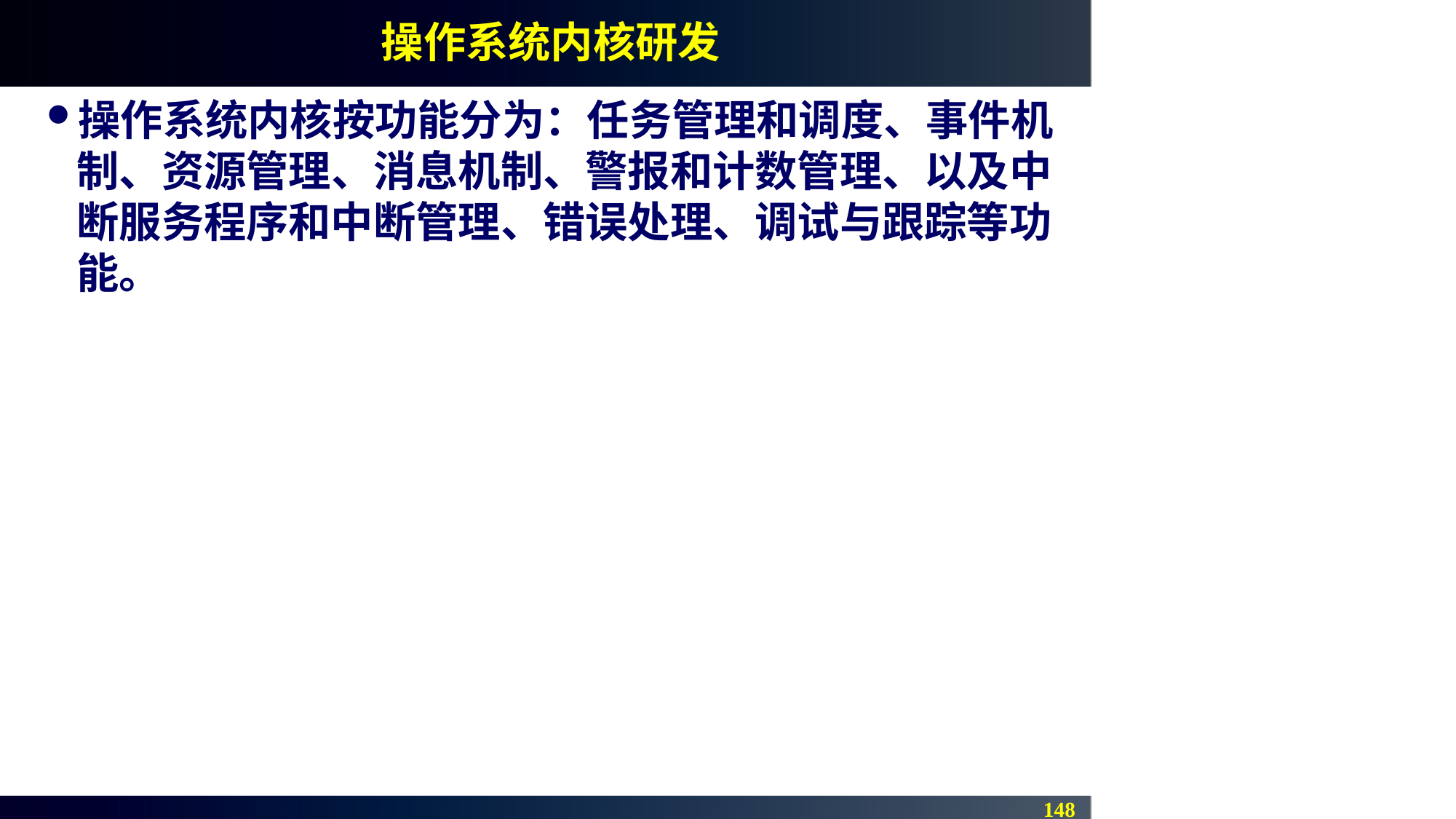

操作系统内核研发
操作系统内核按功能分为：任务管理和调度、事件机制、资源管理、消息机制、警报和计数管理、以及中断服务程序和中断管理、错误处理、调试与跟踪等功能。